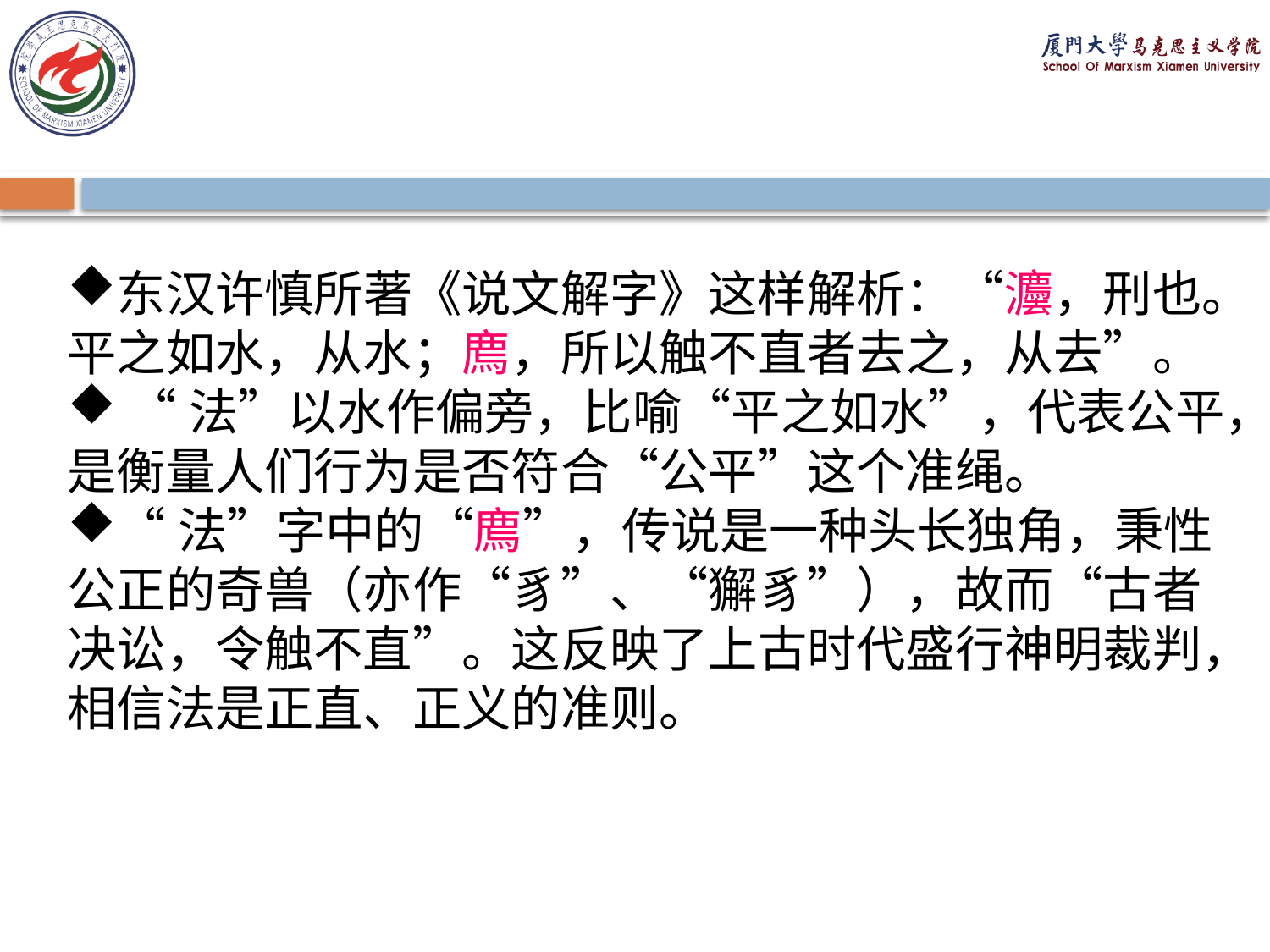

东汉许慎所著《说文解字》这样解析：“灋，刑也。平之如水，从水；廌，所以触不直者去之，从去”。
 “法”以水作偏旁，比喻“平之如水”，代表公平，是衡量人们行为是否符合“公平”这个准绳。
“法”字中的“廌”，传说是一种头长独角，秉性公正的奇兽（亦作“豸”、“獬豸”），故而“古者决讼，令触不直”。这反映了上古时代盛行神明裁判，相信法是正直、正义的准则。